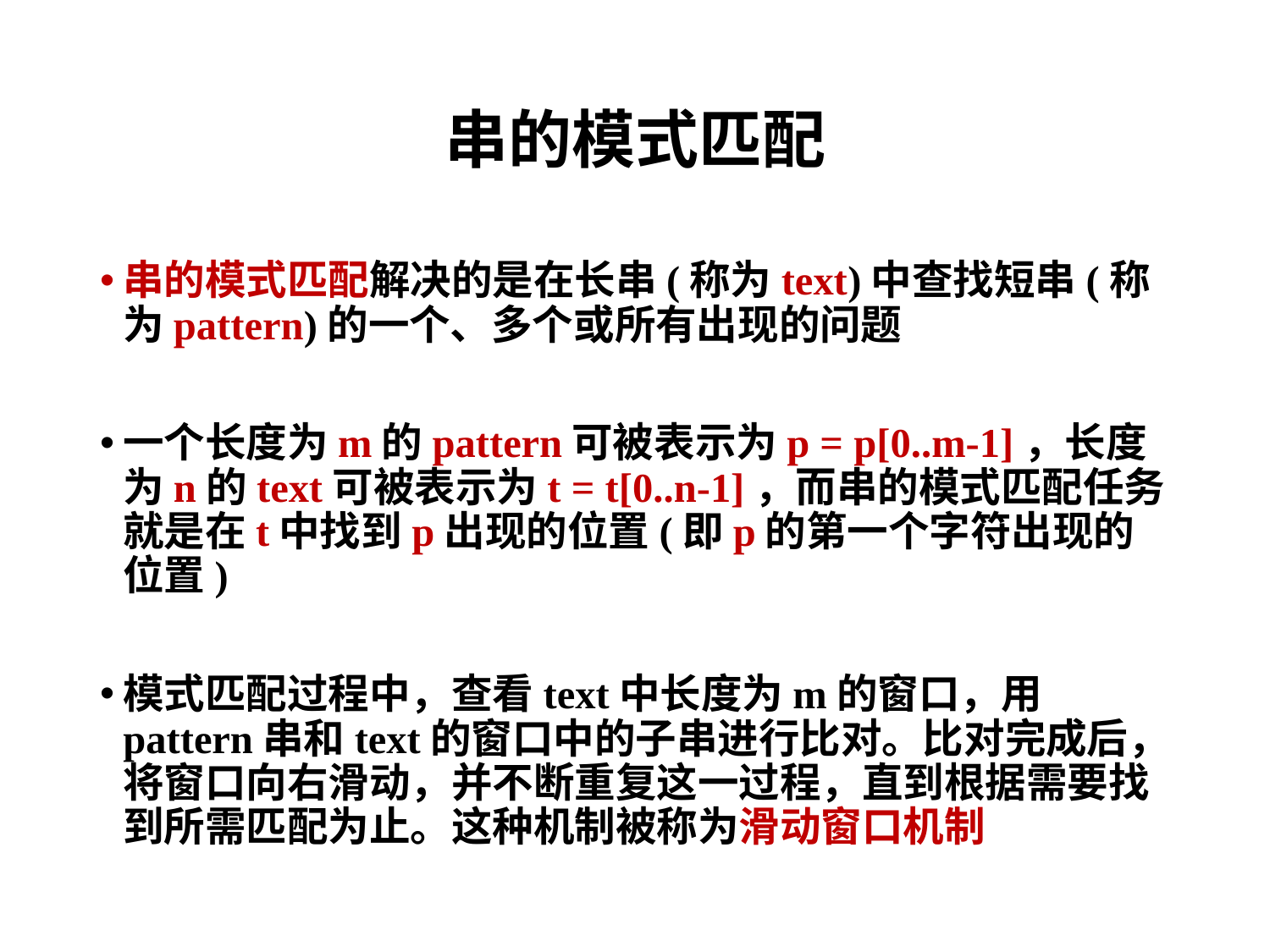

# 串的模式匹配
串的模式匹配解决的是在长串(称为text)中查找短串(称为pattern)的一个、多个或所有出现的问题

一个长度为m的pattern可被表示为p = p[0..m-1]，长度为n的text可被表示为t = t[0..n-1]，而串的模式匹配任务就是在t中找到p出现的位置(即p的第一个字符出现的位置)

模式匹配过程中，查看text中长度为m的窗口，用pattern串和text的窗口中的子串进行比对。比对完成后，将窗口向右滑动，并不断重复这一过程，直到根据需要找到所需匹配为止。这种机制被称为滑动窗口机制